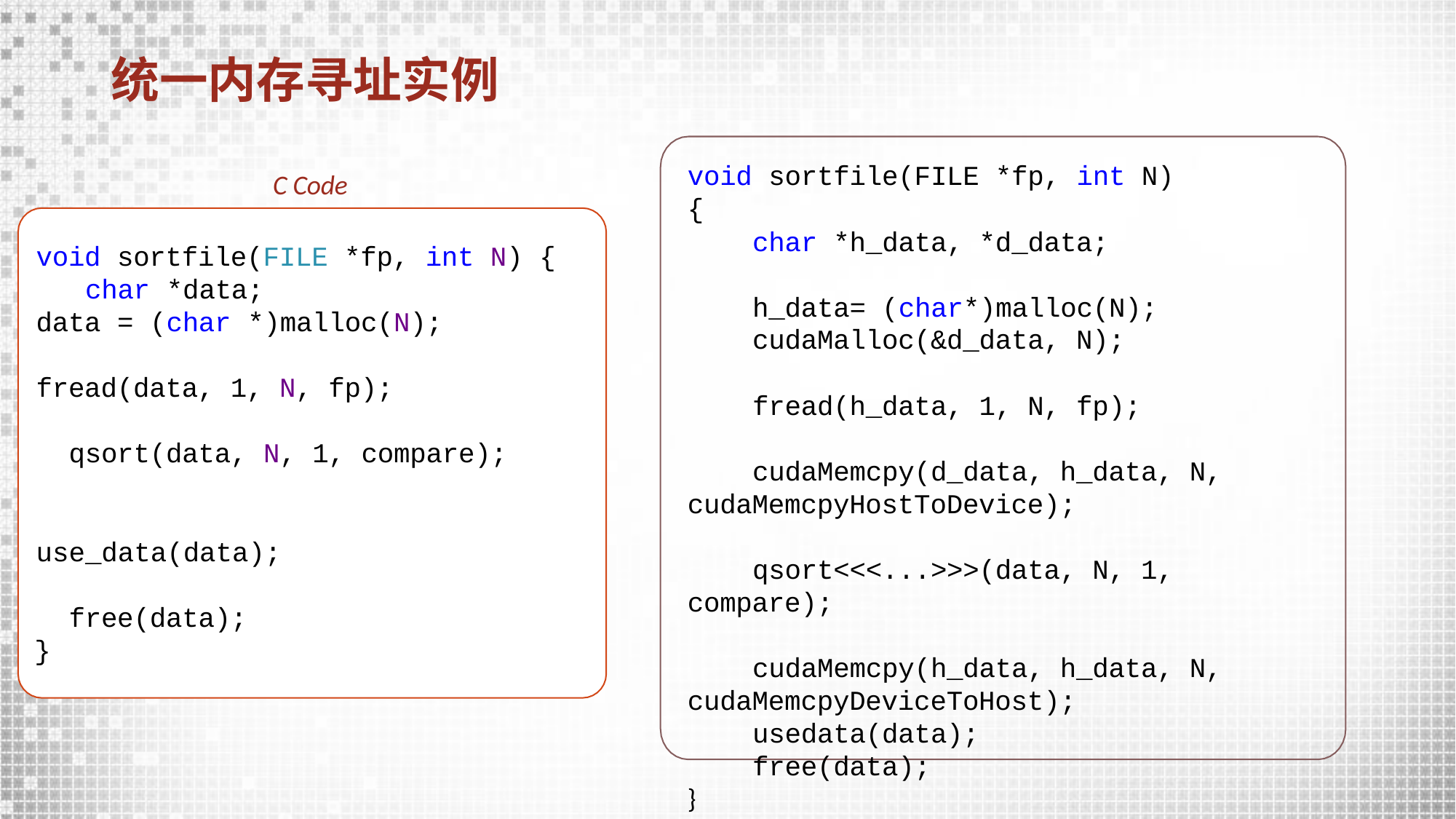

# 统一内存寻址实例

void sortfile(FILE *fp, int N)
{
    char *h_data, *d_data;
    h_data= (char*)malloc(N);
    cudaMalloc(&d_data, N);

    fread(h_data, 1, N, fp);

    cudaMemcpy(d_data, h_data, N, cudaMemcpyHostToDevice);

    qsort<<<...>>>(data, N, 1, compare);

    cudaMemcpy(h_data, h_data, N, cudaMemcpyDeviceToHost);
    usedata(data);
    free(data);
}
C Code

void sortfile(FILE *fp, int N) {  char *data;
data = (char *)malloc(N);
fread(data, 1, N, fp);  qsort(data, N, 1, compare);

use_data(data);  free(data);
}